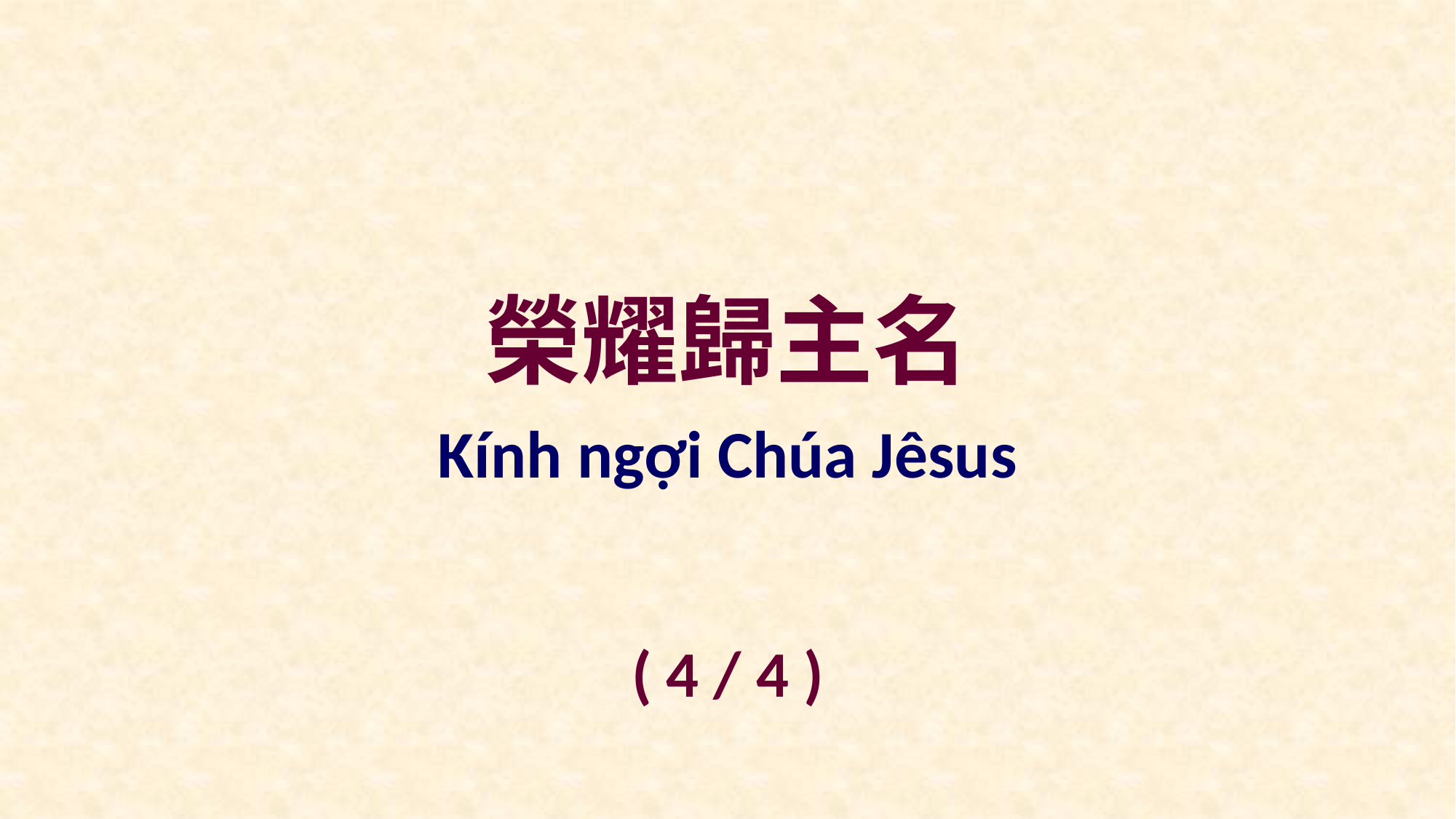

榮耀歸主名
Kính ngợi Chúa Jêsus
( 4 / 4 )